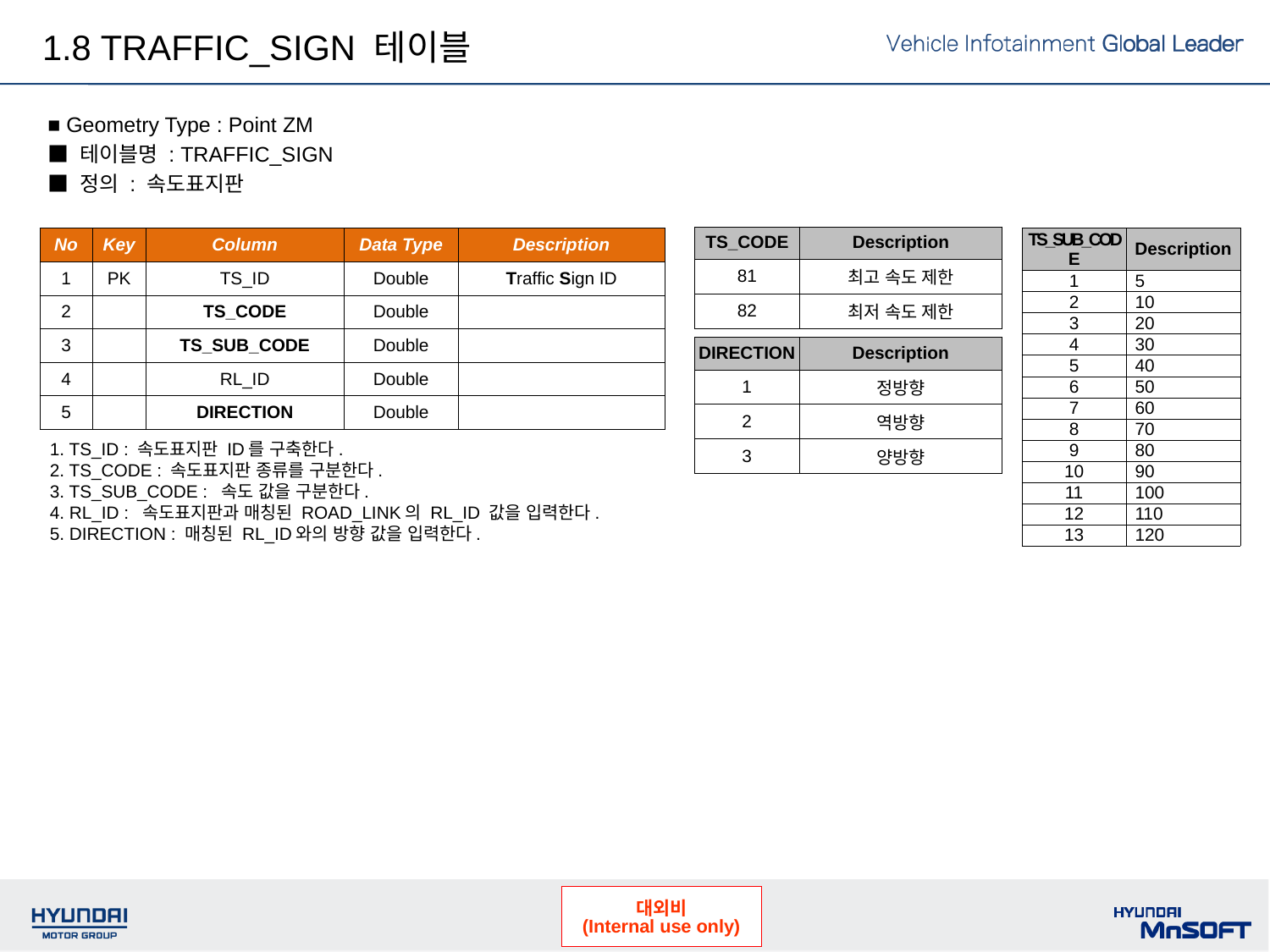

1.8 TRAFFIC_SIGN 테이블
■ Geometry Type : Point ZM
■ 테이블명 : TRAFFIC_SIGN
■ 정의 : 속도표지판
| TS\_CODE | Description |
| --- | --- |
| 81 | 최고 속도 제한 |
| 82 | 최저 속도 제한 |
| No | Key | Column | Data Type | Description |
| --- | --- | --- | --- | --- |
| 1 | PK | TS\_ID | Double | Traffic Sign ID |
| 2 |  | TS\_CODE | Double |  |
| 3 |  | TS\_SUB\_CODE | Double |  |
| 4 |  | RL\_ID | Double |  |
| 5 |  | DIRECTION | Double |  |
| TS\_SUB\_CODE | Description |
| --- | --- |
| 1 | 5 |
| 2 | 10 |
| 3 | 20 |
| 4 | 30 |
| 5 | 40 |
| 6 | 50 |
| 7 | 60 |
| 8 | 70 |
| 9 | 80 |
| 10 | 90 |
| 11 | 100 |
| 12 | 110 |
| 13 | 120 |
| DIRECTION | Description |
| --- | --- |
| 1 | 정방향 |
| 2 | 역방향 |
| 3 | 양방향 |
1. TS_ID : 속도표지판 ID를 구축한다.
2. TS_CODE : 속도표지판 종류를 구분한다.
3. TS_SUB_CODE :  속도 값을 구분한다.
4. RL_ID :  속도표지판과 매칭된 ROAD_LINK의 RL_ID 값을 입력한다.
5. DIRECTION : 매칭된 RL_ID와의 방향 값을 입력한다.